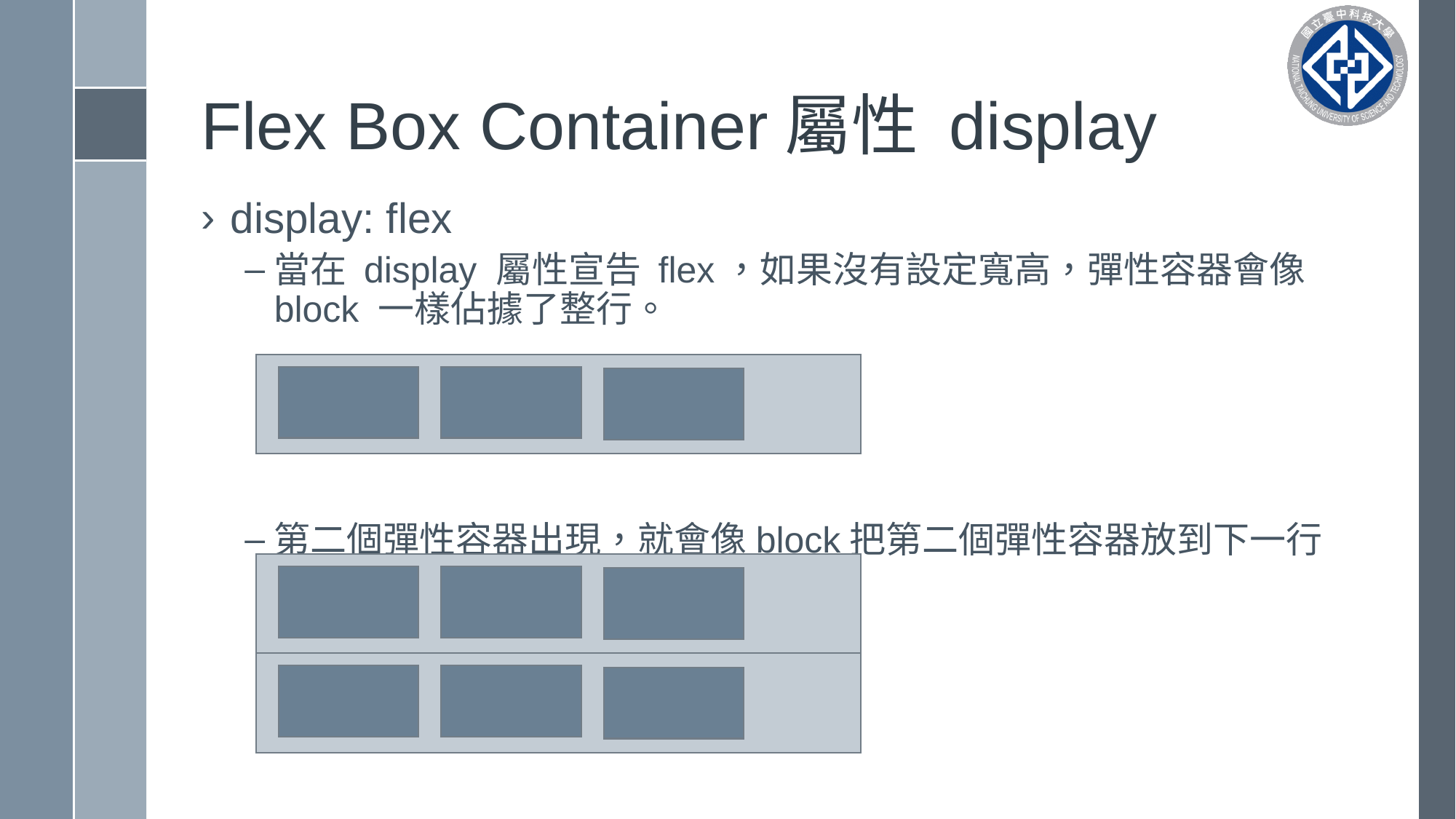

# Flex Box Container屬性 display
display: flex
當在 display 屬性宣告 flex，如果沒有設定寬高，彈性容器會像 block 一樣佔據了整行。

第二個彈性容器出現，就會像block把第二個彈性容器放到下一行